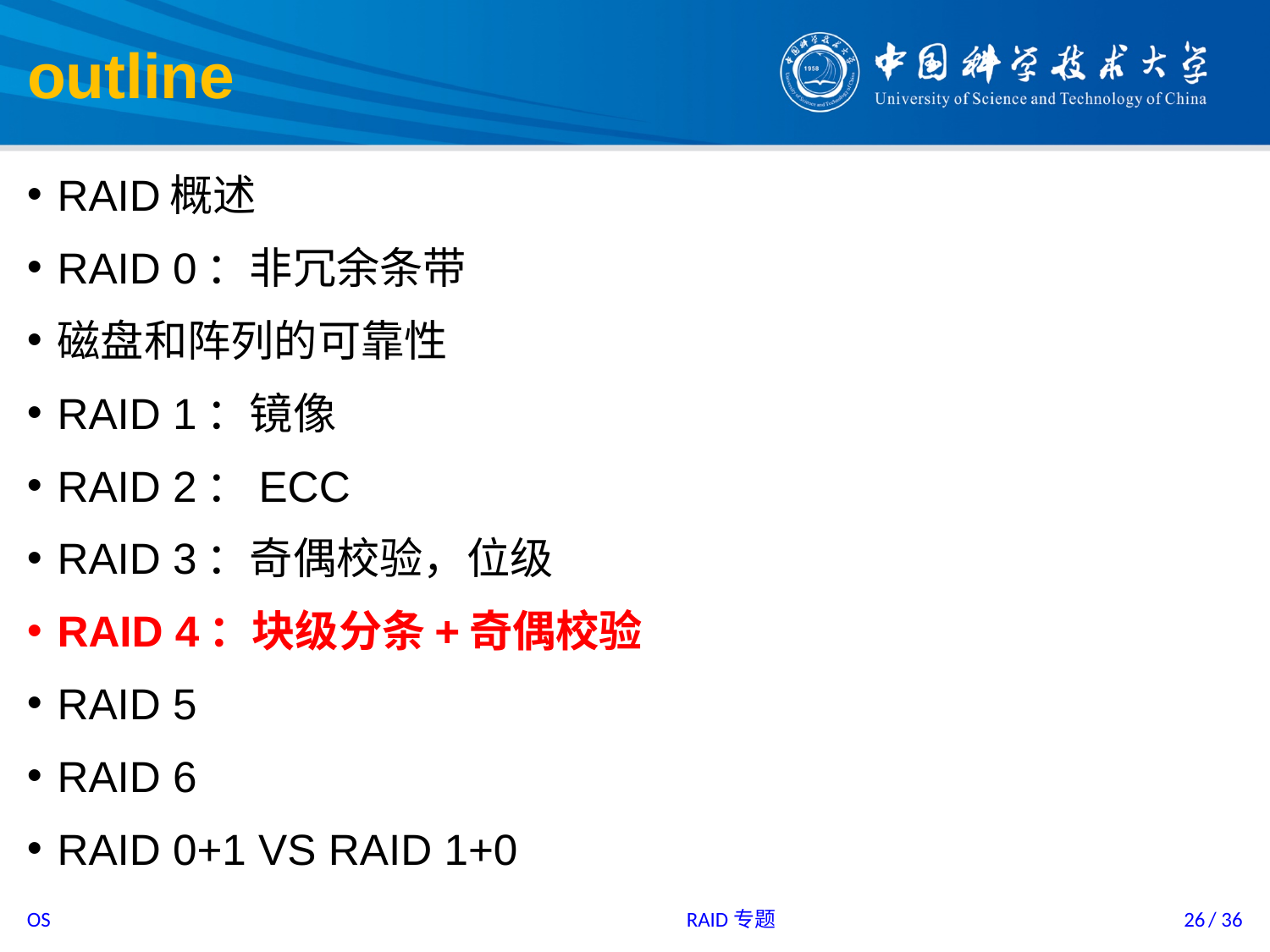

# outline
RAID概述
RAID 0：非冗余条带
磁盘和阵列的可靠性
RAID 1：镜像
RAID 2：ECC
RAID 3：奇偶校验，位级
RAID 4：块级分条+奇偶校验
RAID 5
RAID 6
RAID 0+1 VS RAID 1+0
RAID专题
26